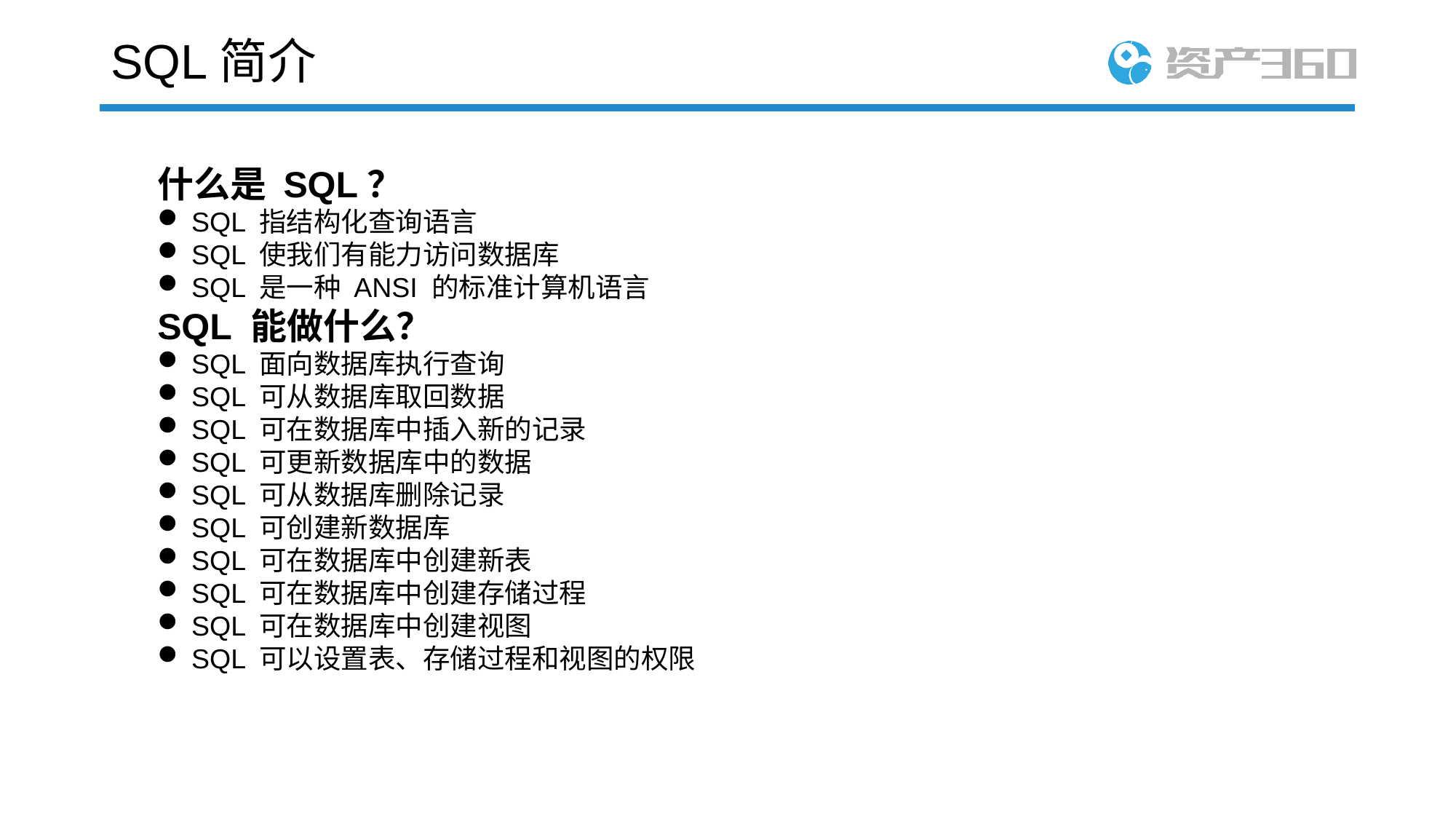

# SQL简介
什么是 SQL？
SQL 指结构化查询语言
SQL 使我们有能力访问数据库
SQL 是一种 ANSI 的标准计算机语言
SQL 能做什么？
SQL 面向数据库执行查询
SQL 可从数据库取回数据
SQL 可在数据库中插入新的记录
SQL 可更新数据库中的数据
SQL 可从数据库删除记录
SQL 可创建新数据库
SQL 可在数据库中创建新表
SQL 可在数据库中创建存储过程
SQL 可在数据库中创建视图
SQL 可以设置表、存储过程和视图的权限
8